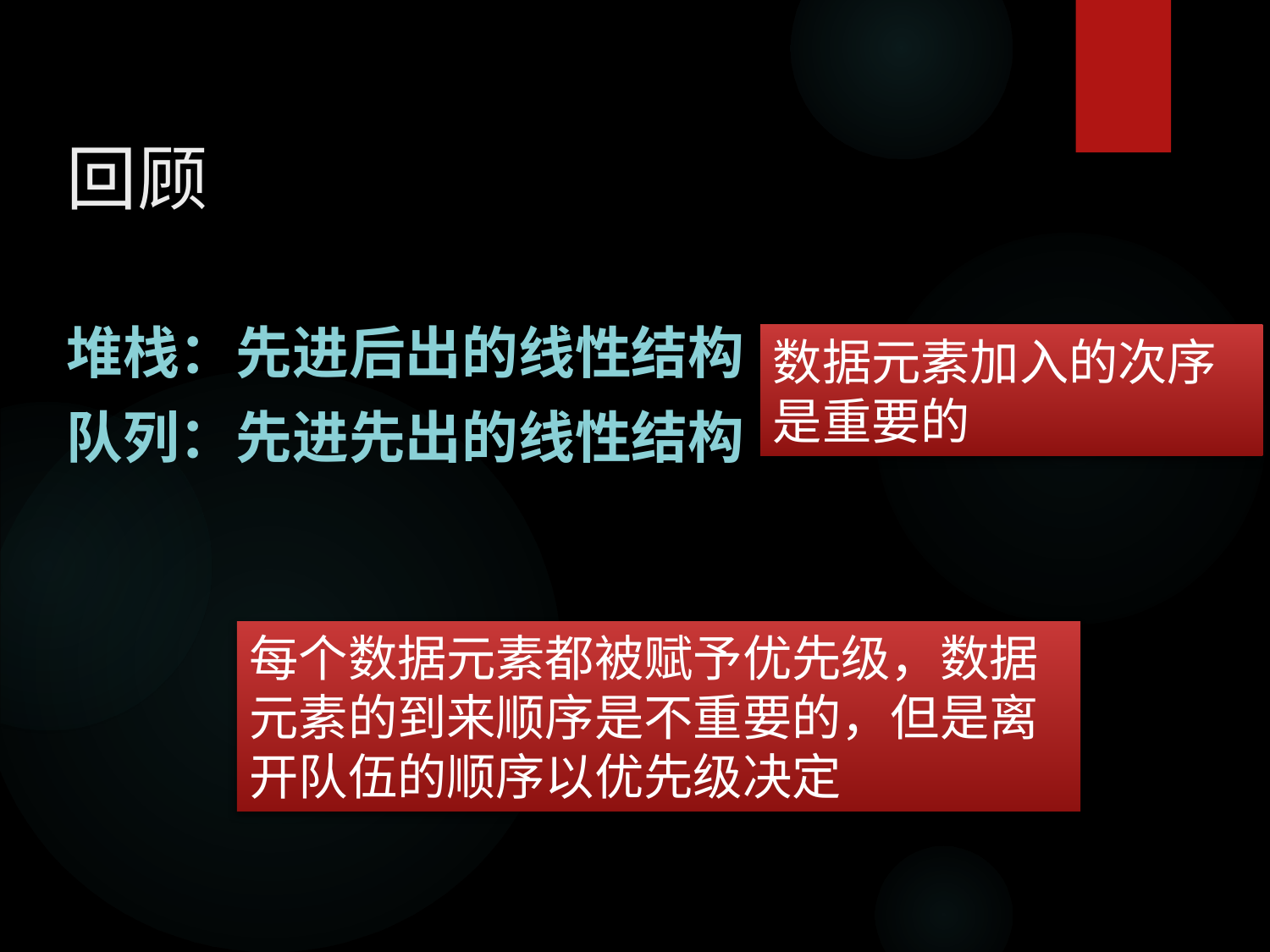

回顾
堆栈：先进后出的线性结构
队列：先进先出的线性结构
数据元素加入的次序是重要的
每个数据元素都被赋予优先级，数据元素的到来顺序是不重要的，但是离开队伍的顺序以优先级决定